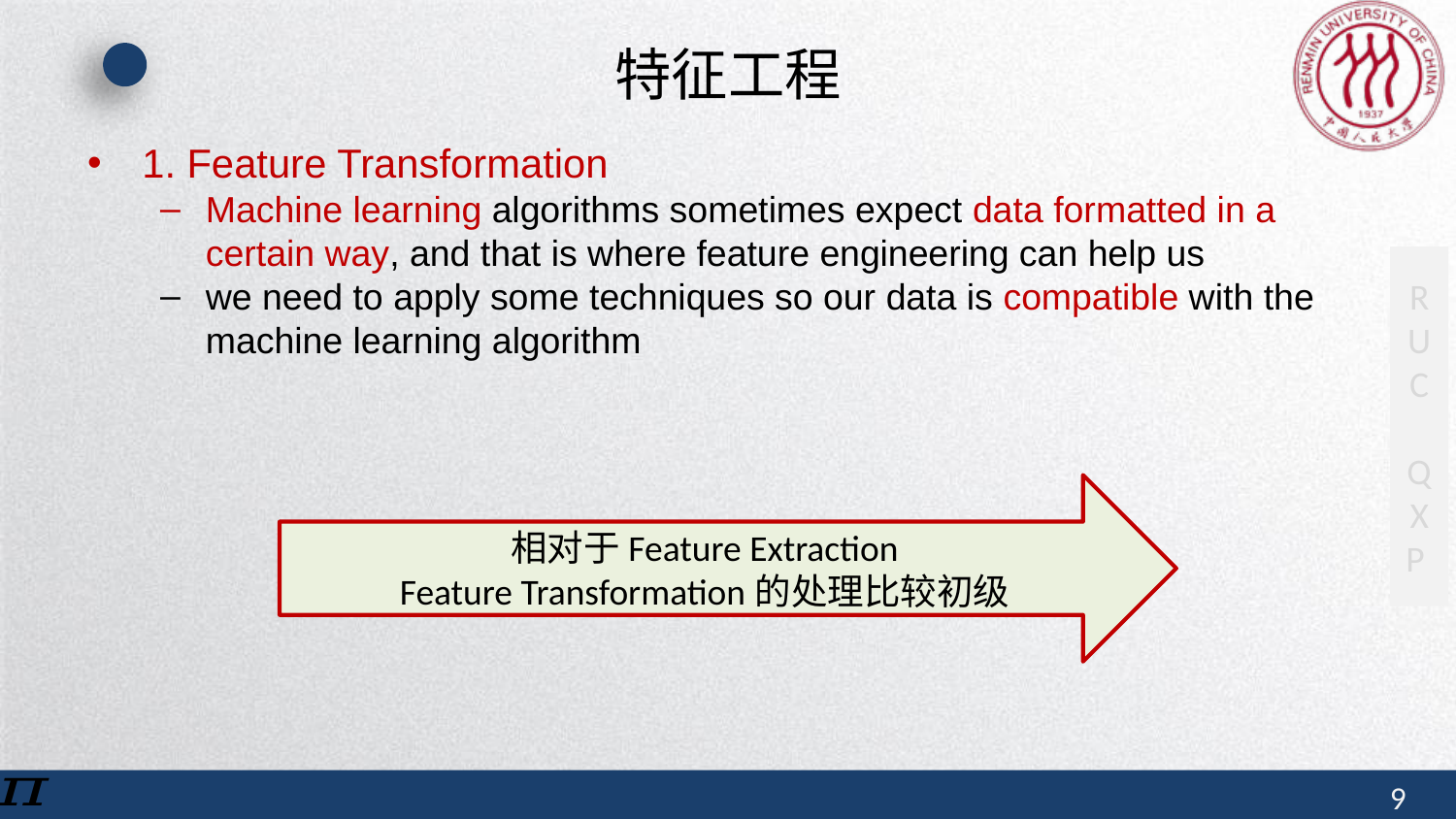

# 特征工程
1. Feature Transformation
Machine learning algorithms sometimes expect data formatted in a certain way, and that is where feature engineering can help us
we need to apply some techniques so our data is compatible with the machine learning algorithm
相对于Feature Extraction
Feature Transformation的处理比较初级